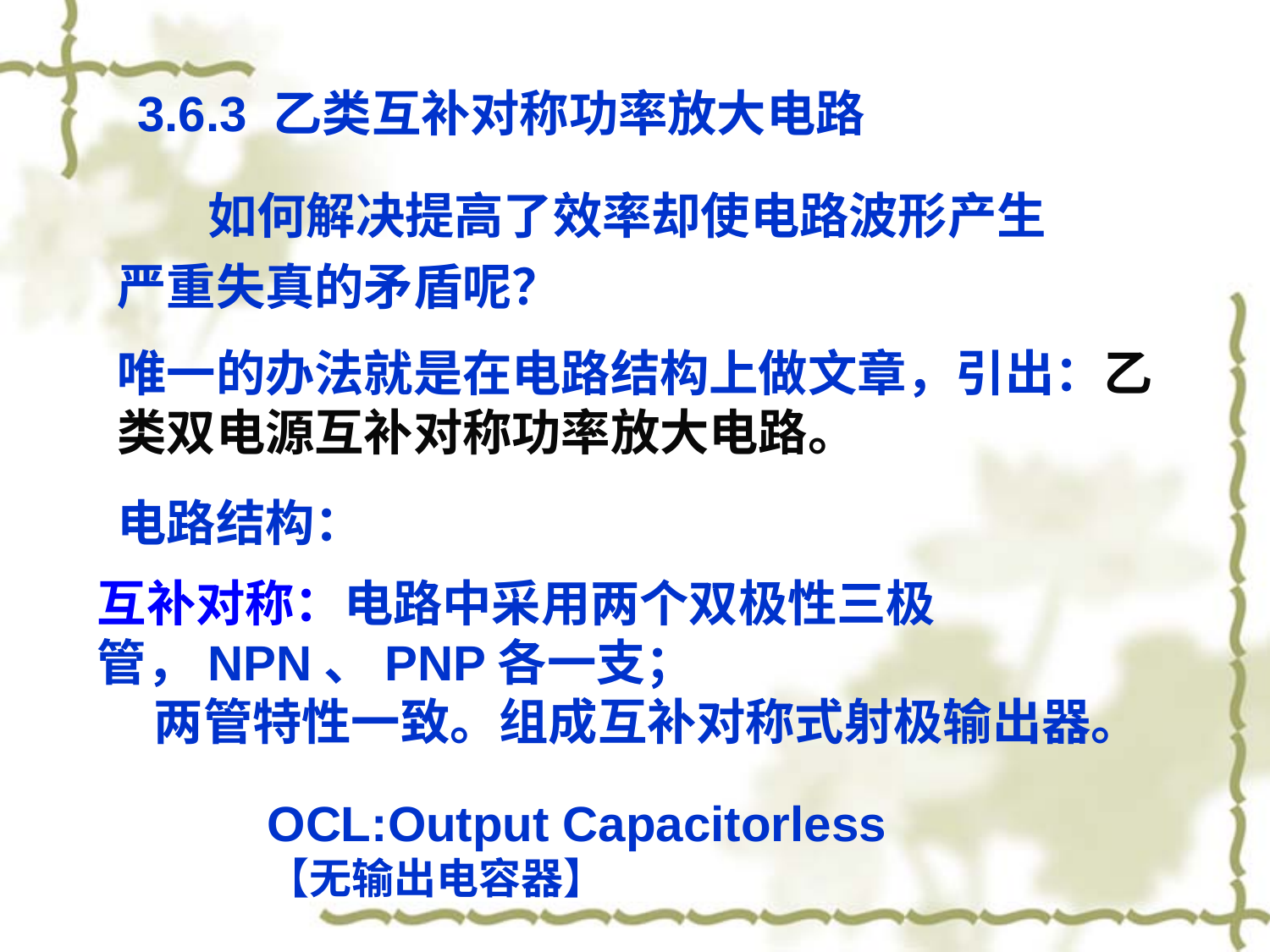

3.6.3 乙类互补对称功率放大电路
       如何解决提高了效率却使电路波形产生严重失真的矛盾呢？
唯一的办法就是在电路结构上做文章，引出：乙类双电源互补对称功率放大电路。
电路结构：
互补对称：电路中采用两个双极性三极管，NPN、PNP各一支；
    两管特性一致。组成互补对称式射极输出器。
OCL:Output Capacitorless
【无输出电容器】
155